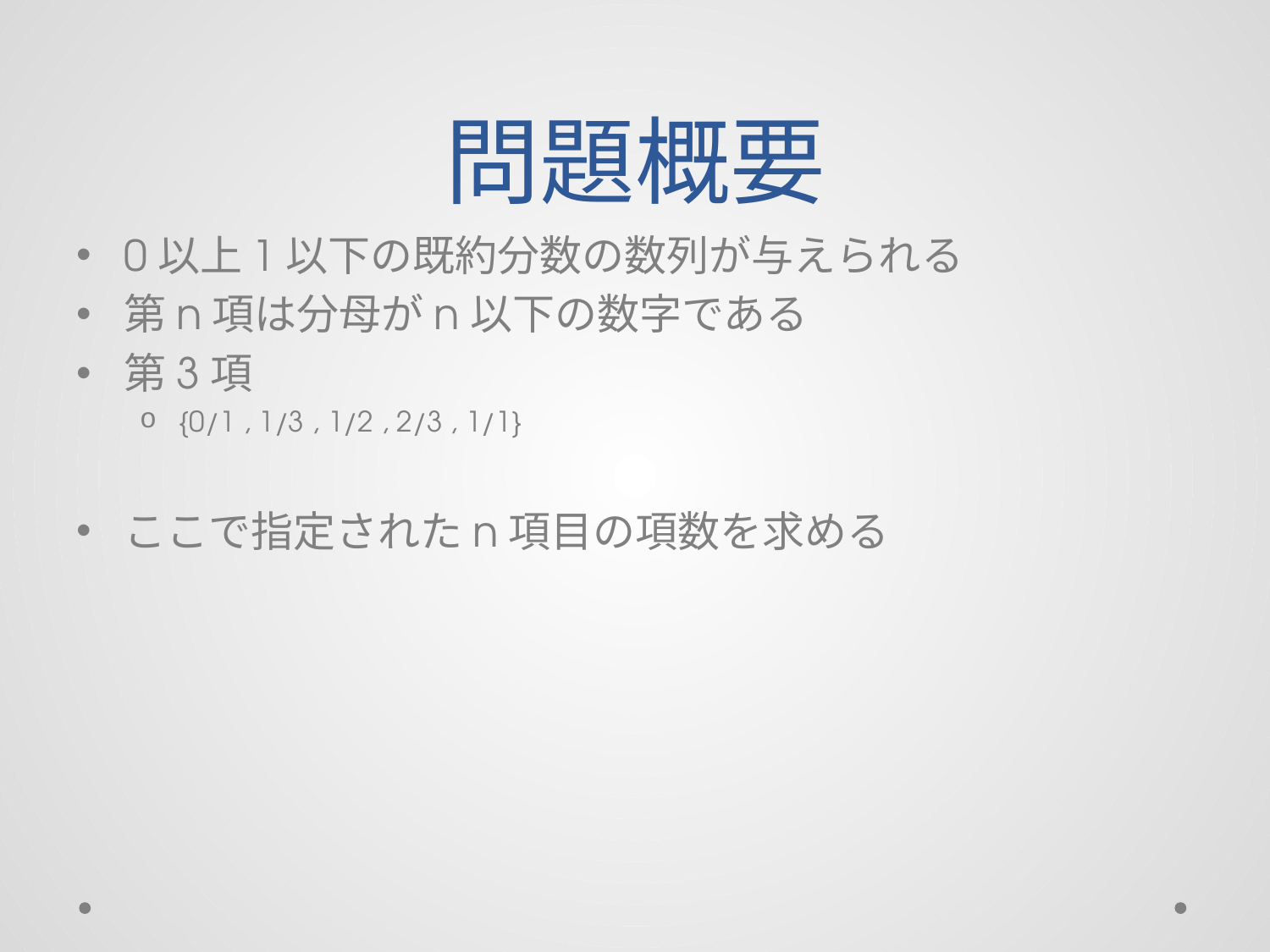

# 問題概要
0以上1以下の既約分数の数列が与えられる
第n項は分母がn以下の数字である
第3項
{0/1 , 1/3 , 1/2 , 2/3 , 1/1}

ここで指定されたn項目の項数を求める